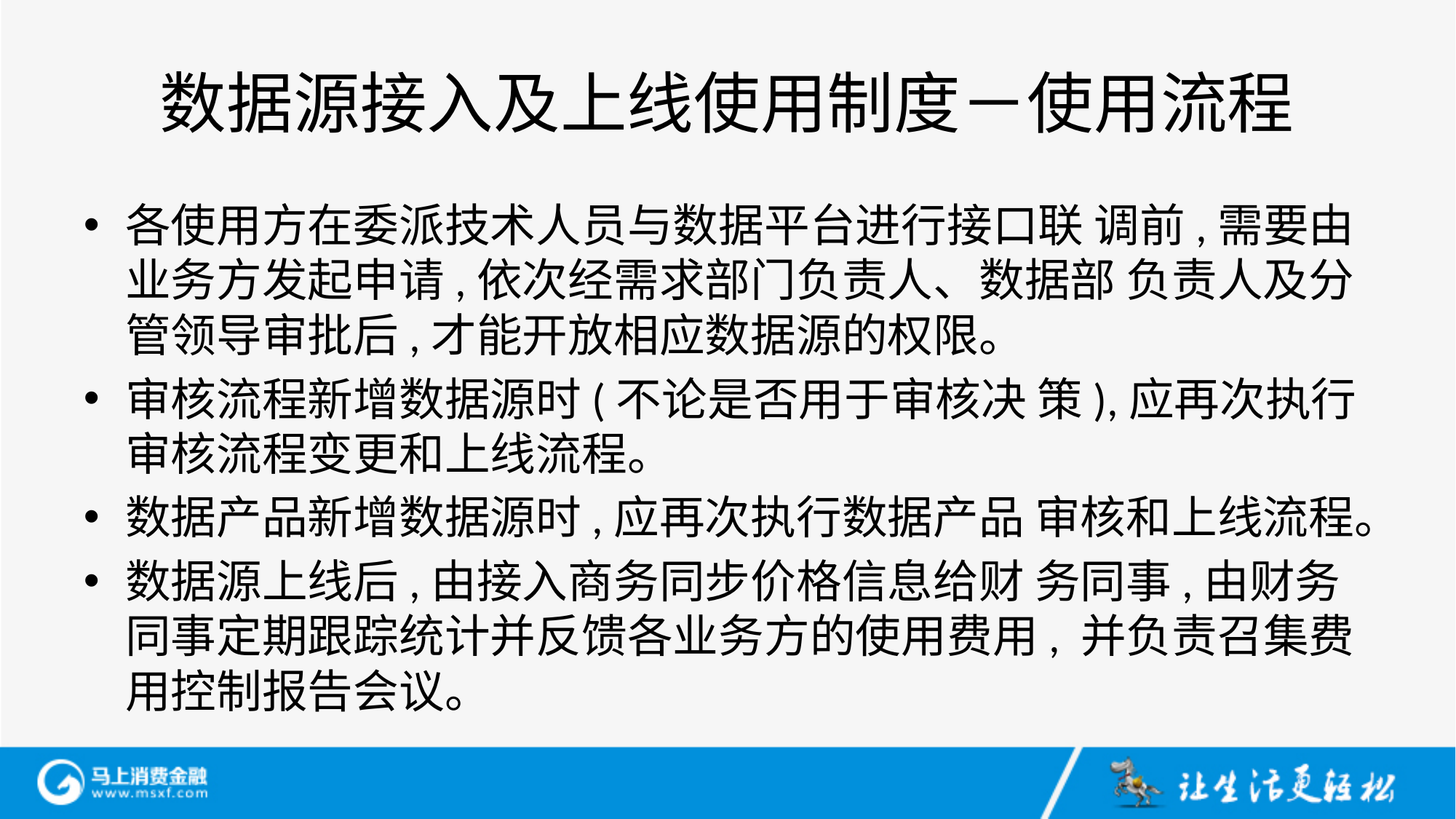

# 数据源接入及上线使用制度－使用流程
各使用方在委派技术人员与数据平台进行接口联 调前,需要由业务方发起申请,依次经需求部门负责人、数据部 负责人及分管领导审批后,才能开放相应数据源的权限。
审核流程新增数据源时(不论是否用于审核决 策),应再次执行审核流程变更和上线流程。
数据产品新增数据源时,应再次执行数据产品 审核和上线流程。
数据源上线后,由接入商务同步价格信息给财 务同事,由财务同事定期跟踪统计并反馈各业务方的使用费用, 并负责召集费用控制报告会议。